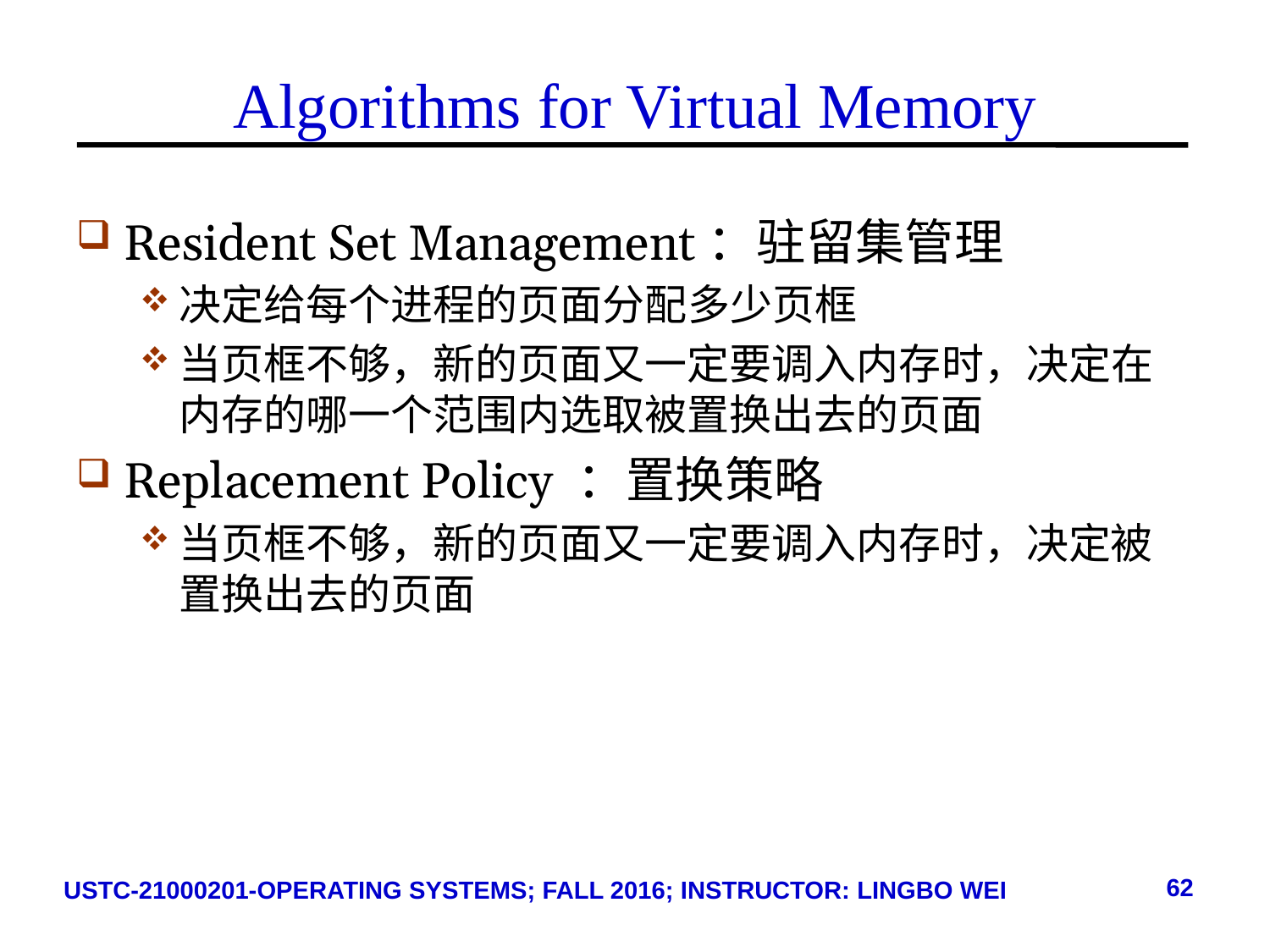

# Algorithms for Virtual Memory
Resident Set Management：驻留集管理
决定给每个进程的页面分配多少页框
当页框不够，新的页面又一定要调入内存时，决定在内存的哪一个范围内选取被置换出去的页面
Replacement Policy ：置换策略
当页框不够，新的页面又一定要调入内存时，决定被置换出去的页面

62
USTC-21000201-OPERATING SYSTEMS; FALL 2016; INSTRUCTOR: LINGBO WEI